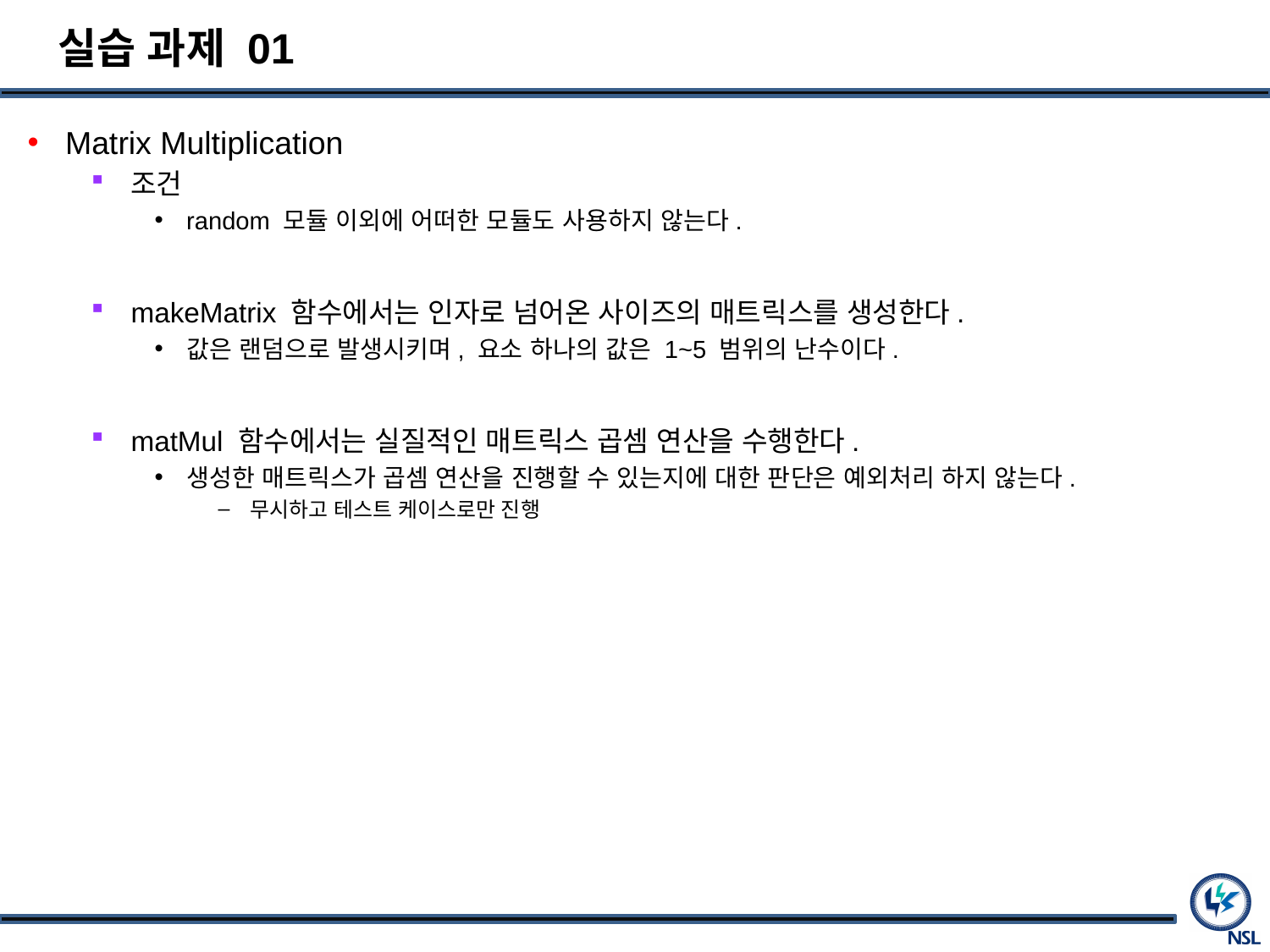

# 실습 과제 01
Matrix Multiplication
조건
random 모듈 이외에 어떠한 모듈도 사용하지 않는다.

makeMatrix 함수에서는 인자로 넘어온 사이즈의 매트릭스를 생성한다.
값은 랜덤으로 발생시키며, 요소 하나의 값은 1~5 범위의 난수이다.

matMul 함수에서는 실질적인 매트릭스 곱셈 연산을 수행한다.
생성한 매트릭스가 곱셈 연산을 진행할 수 있는지에 대한 판단은 예외처리 하지 않는다.
무시하고 테스트 케이스로만 진행